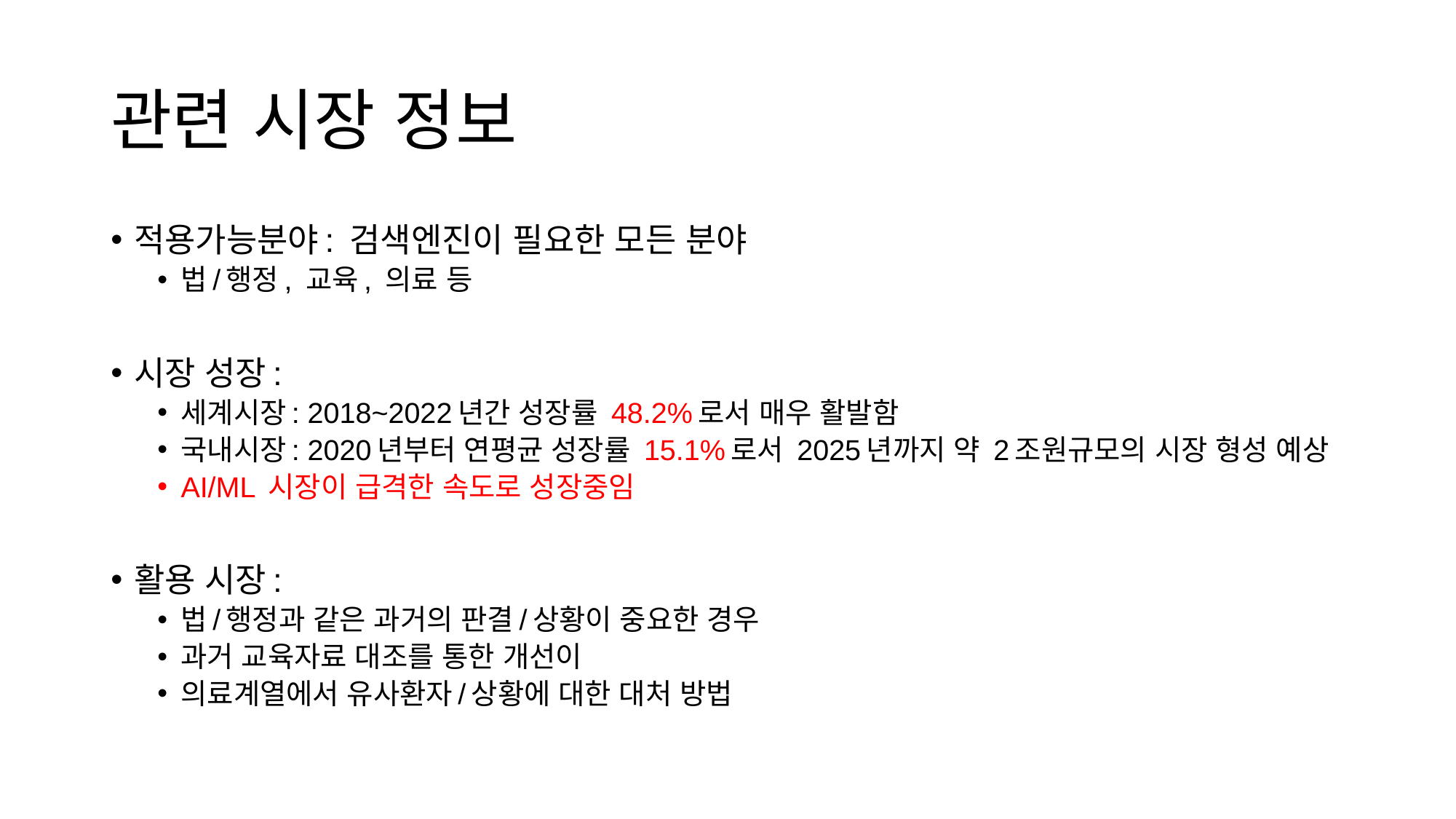

# 관련 시장 정보
적용가능분야: 검색엔진이 필요한 모든 분야
법/행정, 교육, 의료 등

시장 성장:
세계시장: 2018~2022년간 성장률 48.2%로서 매우 활발함
국내시장: 2020년부터 연평균 성장률 15.1%로서 2025년까지 약 2조원규모의 시장 형성 예상
AI/ML 시장이 급격한 속도로 성장중임

활용 시장:
법/행정과 같은 과거의 판결/상황이 중요한 경우
과거 교육자료 대조를 통한 개선이
의료계열에서 유사환자/상황에 대한 대처 방법